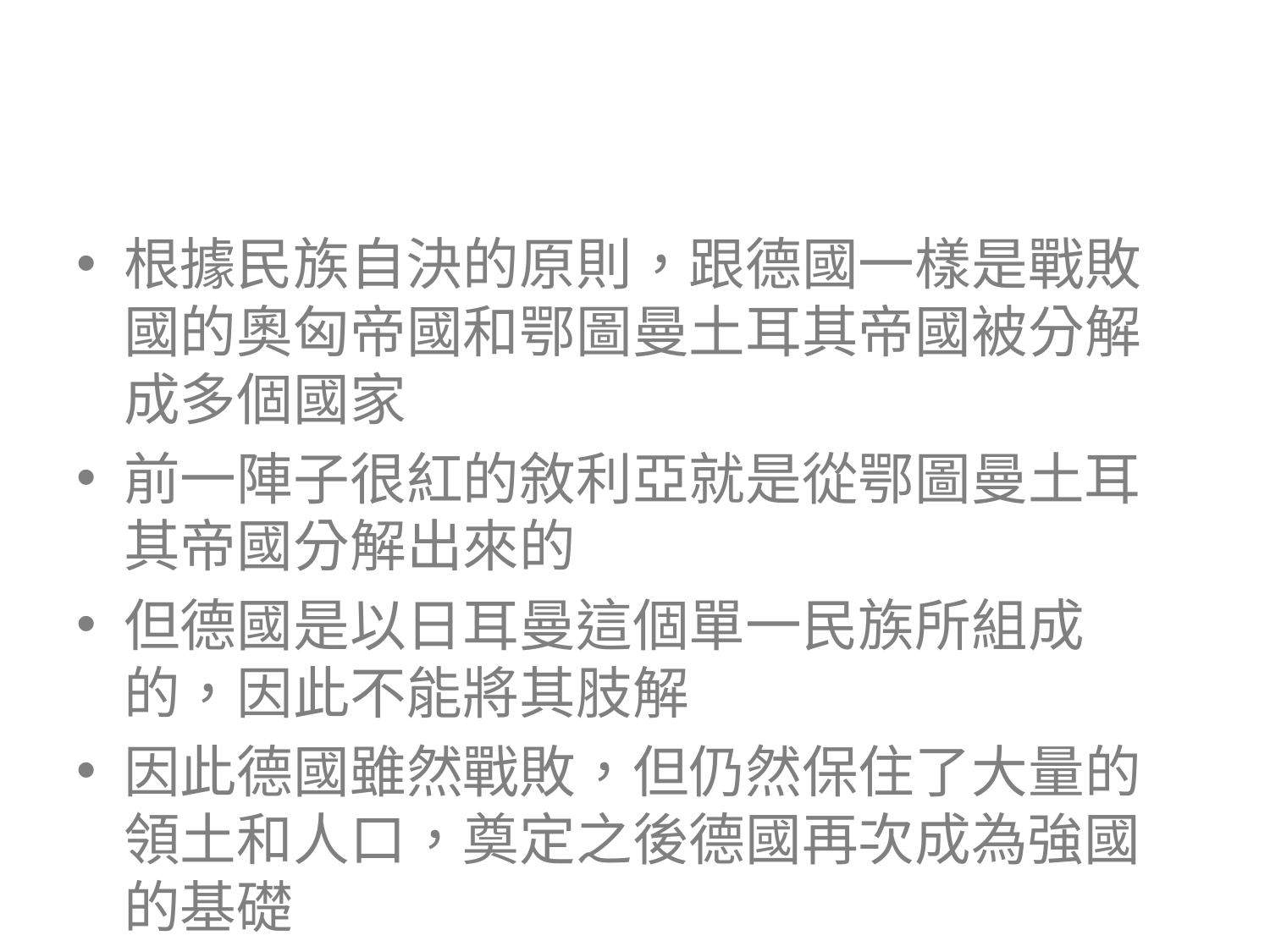

#
根據民族自決的原則，跟德國一樣是戰敗國的奧匈帝國和鄂圖曼土耳其帝國被分解成多個國家
前一陣子很紅的敘利亞就是從鄂圖曼土耳其帝國分解出來的
但德國是以日耳曼這個單一民族所組成的，因此不能將其肢解
因此德國雖然戰敗，但仍然保住了大量的領土和人口，奠定之後德國再次成為強國的基礎